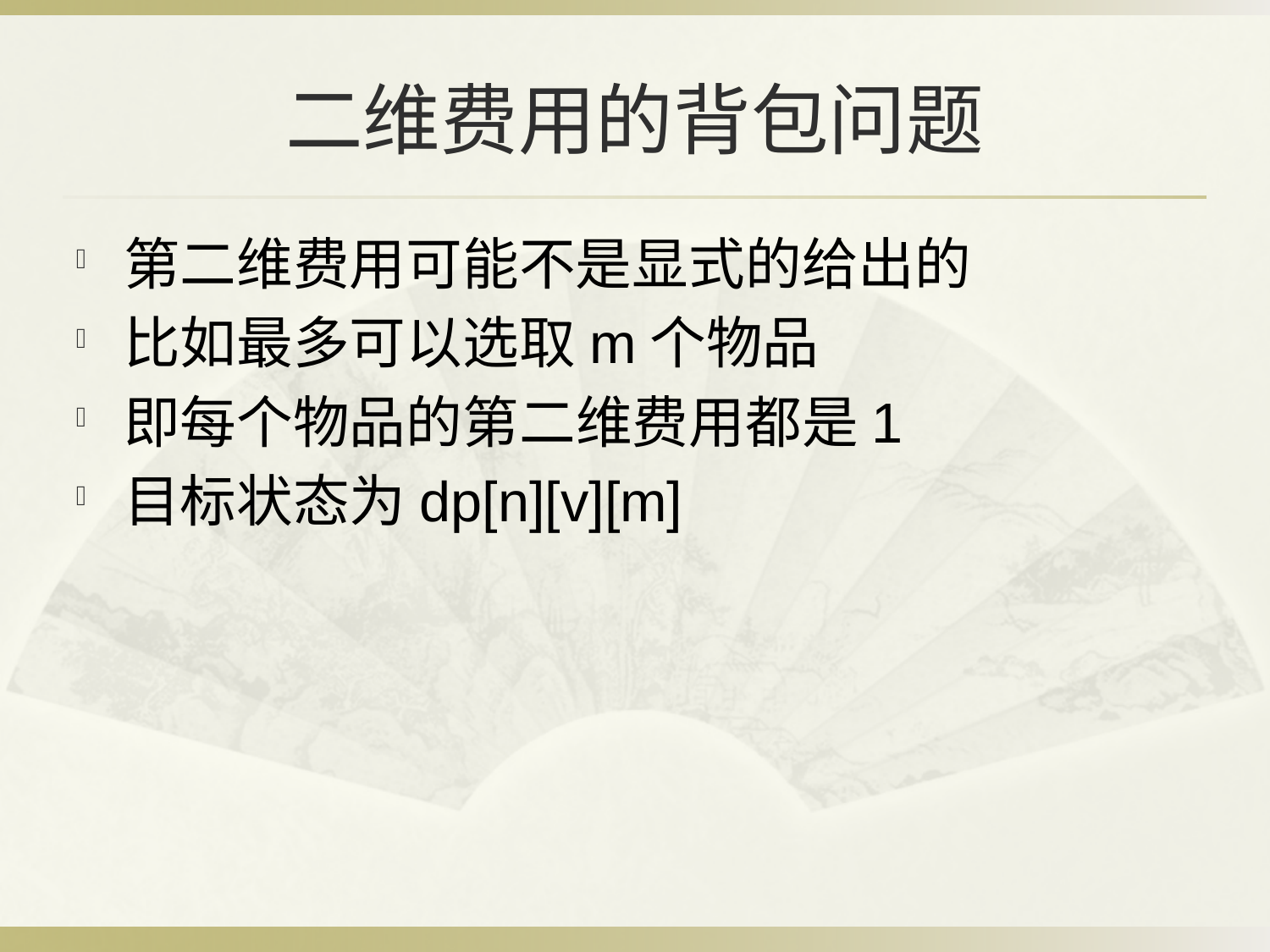

# 二维费用的背包问题
第二维费用可能不是显式的给出的
比如最多可以选取m个物品
即每个物品的第二维费用都是1
目标状态为dp[n][v][m]